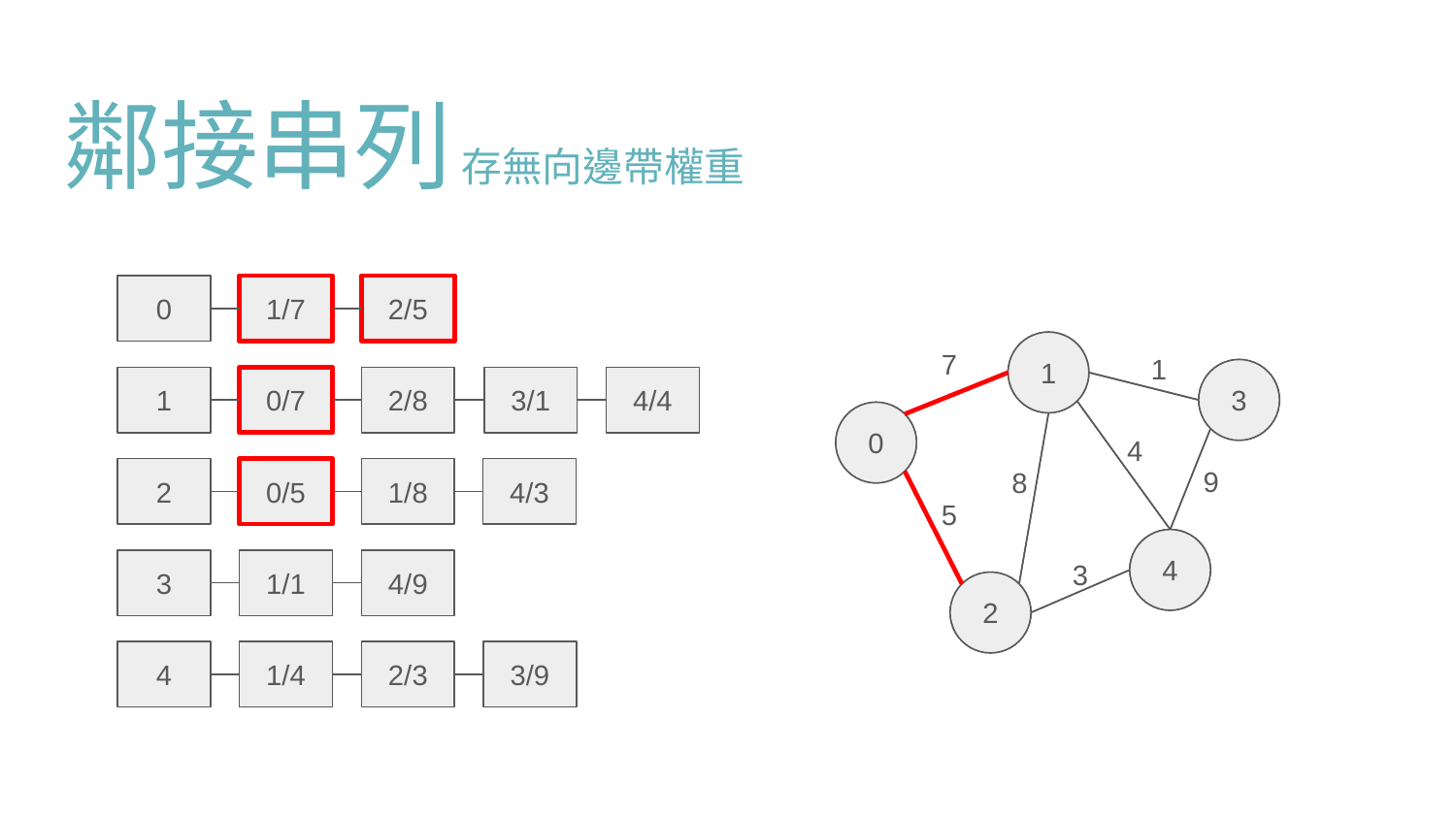

# 鄰接串列 存無向邊帶權重
0
1/7
2/5
7
1
1
1
3
3
1
0/7
2/8
3/1
4/4
0
0
4
9
8
2
0/5
1/8
4/3
5
4
4
3
3
1/1
4/9
2
2
4
1/4
2/3
3/9